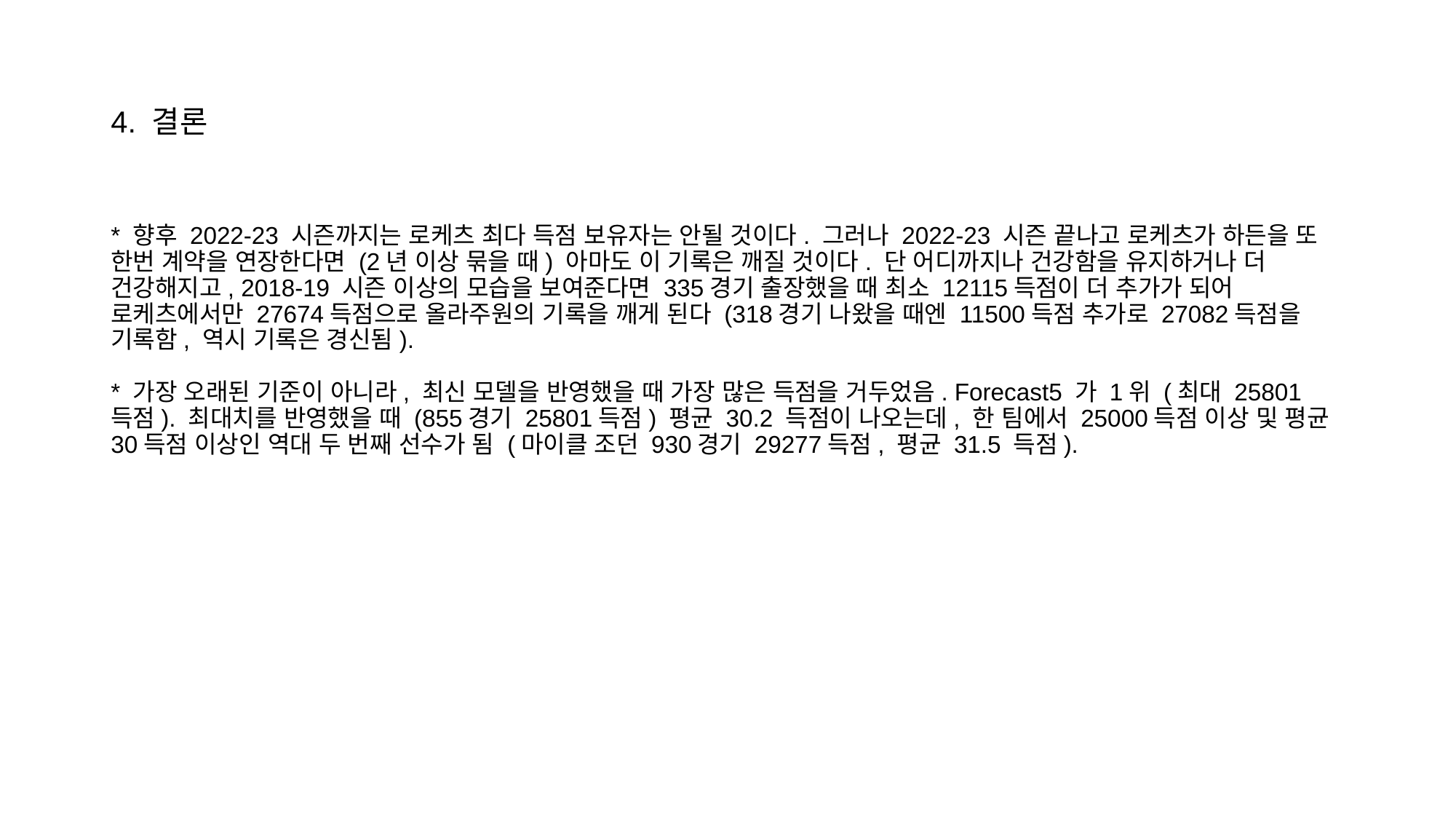

# 4. 결론
* 향후 2022-23 시즌까지는 로케츠 최다 득점 보유자는 안될 것이다. 그러나 2022-23 시즌 끝나고 로케츠가 하든을 또 한번 계약을 연장한다면 (2년 이상 묶을 때) 아마도 이 기록은 깨질 것이다. 단 어디까지나 건강함을 유지하거나 더 건강해지고, 2018-19 시즌 이상의 모습을 보여준다면 335경기 출장했을 때 최소 12115득점이 더 추가가 되어 로케츠에서만 27674득점으로 올라주원의 기록을 깨게 된다 (318경기 나왔을 때엔 11500득점 추가로 27082득점을 기록함, 역시 기록은 경신됨).
* 가장 오래된 기준이 아니라, 최신 모델을 반영했을 때 가장 많은 득점을 거두었음. Forecast5 가 1위 (최대 25801 득점). 최대치를 반영했을 때 (855경기 25801득점) 평균 30.2 득점이 나오는데, 한 팀에서 25000득점 이상 및 평균 30득점 이상인 역대 두 번째 선수가 됨 (마이클 조던 930경기 29277득점, 평균 31.5 득점).